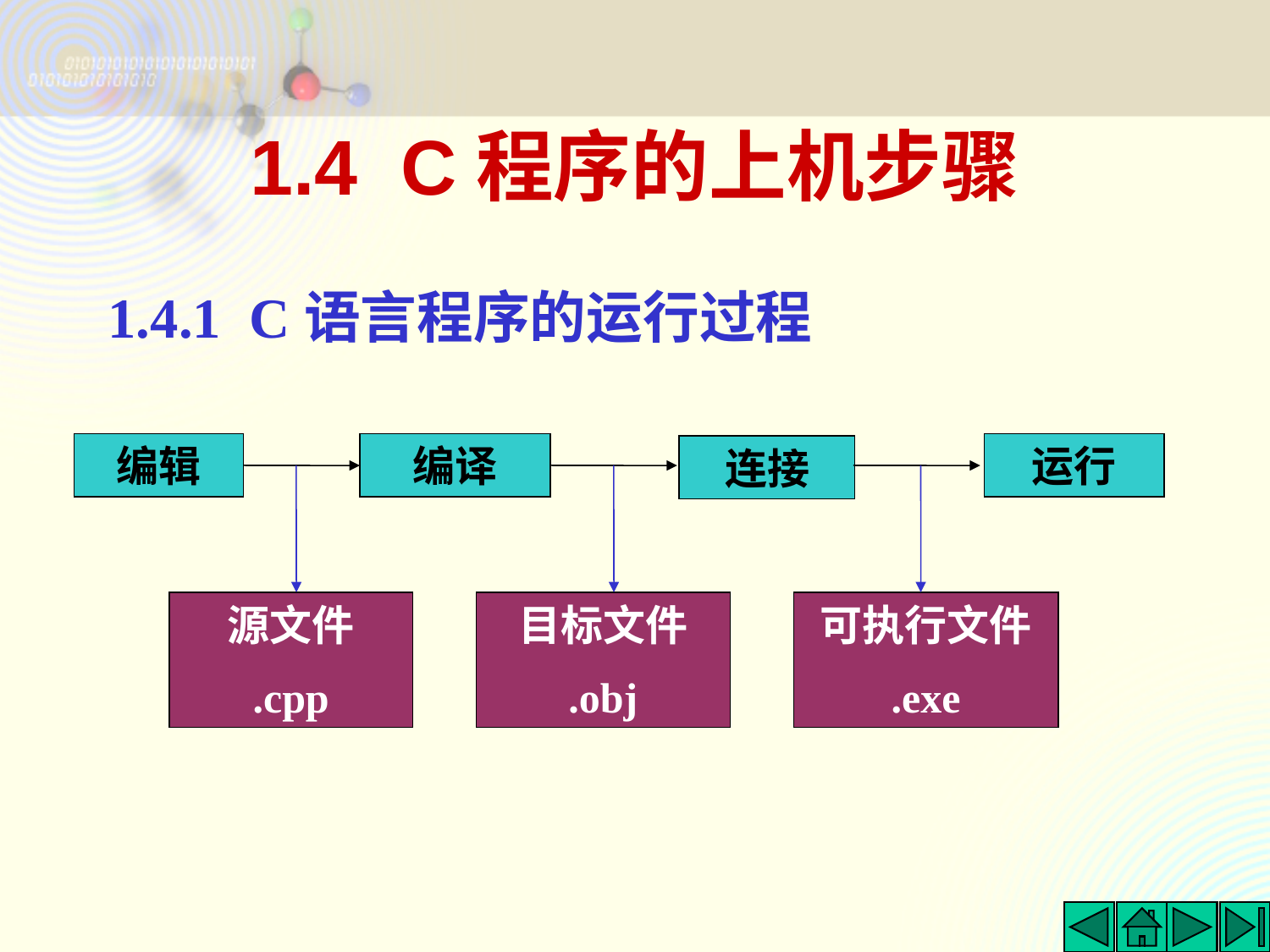

# 1.4  C程序的上机步骤
1.4.1  C语言程序的运行过程
编辑
编译
运行
连接

源文件
.cpp
目标文件
.obj
可执行文件
.exe